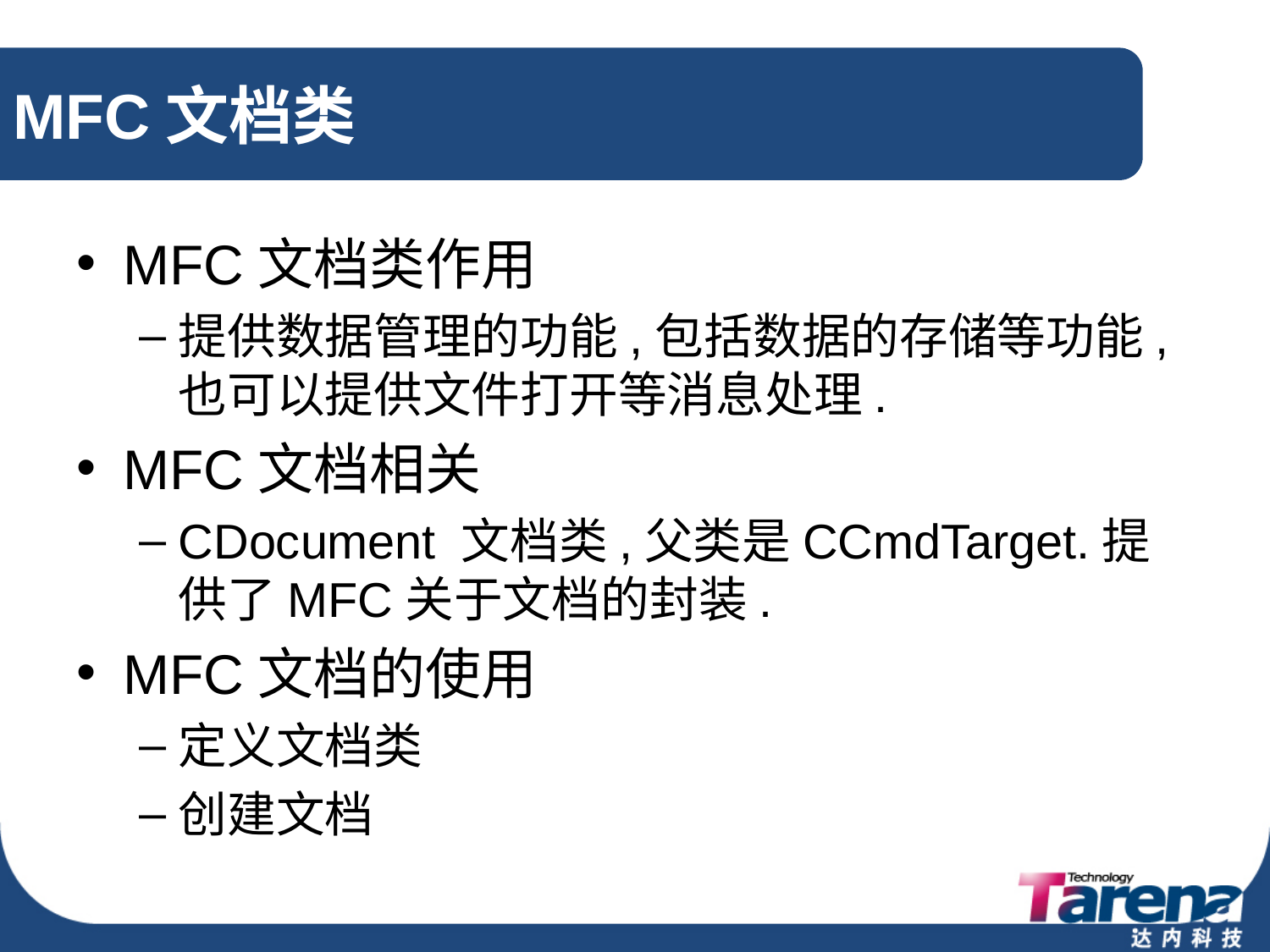

# MFC文档类
MFC文档类作用
提供数据管理的功能,包括数据的存储等功能, 也可以提供文件打开等消息处理.
MFC文档相关
CDocument 文档类,父类是CCmdTarget.提供了MFC关于文档的封装.
MFC文档的使用
定义文档类
创建文档